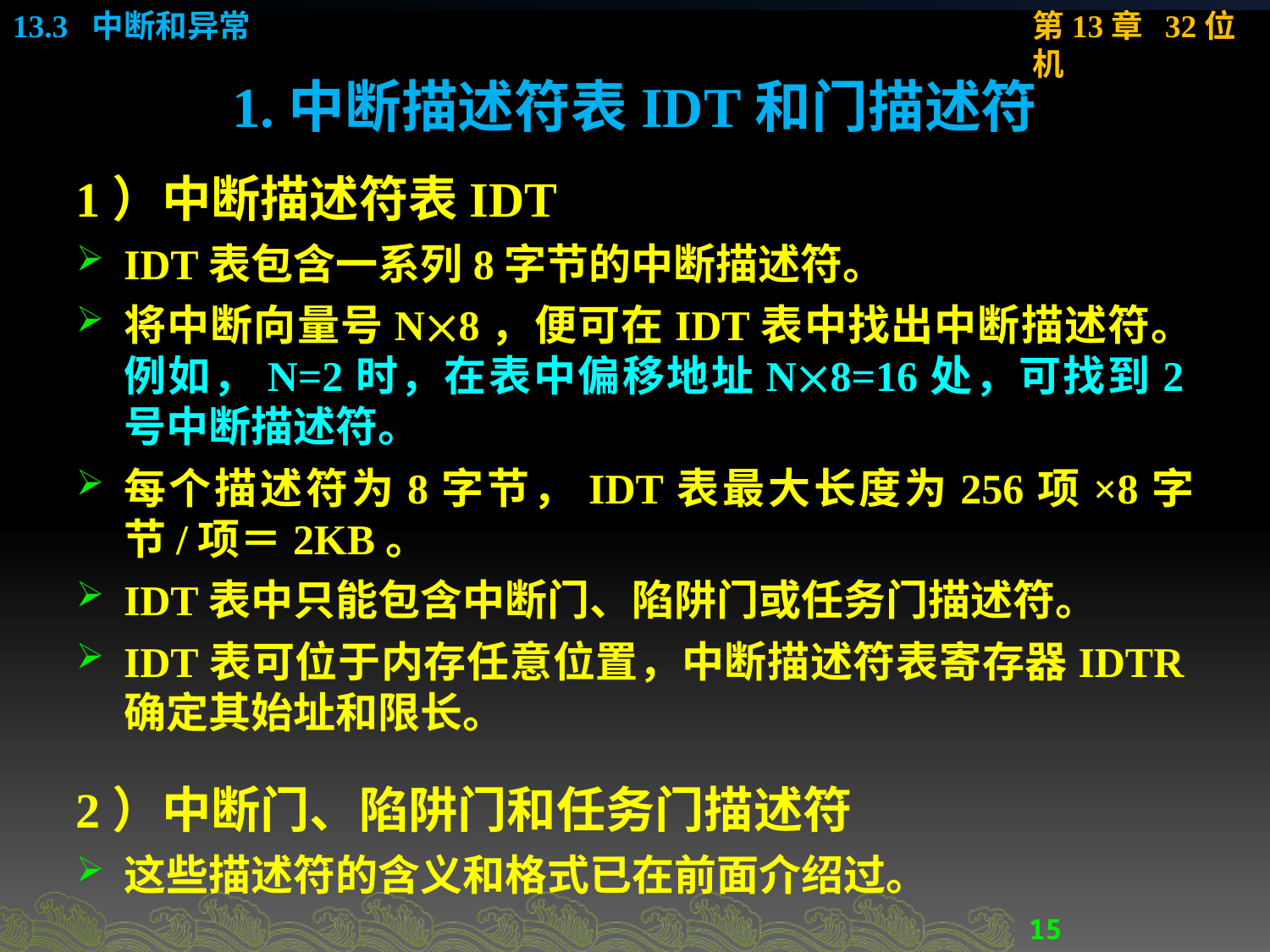

# 1.中断描述符表IDT和门描述符
1）中断描述符表IDT
IDT表包含一系列8字节的中断描述符。
将中断向量号N×8，便可在IDT表中找出中断描述符。例如，N=2时，在表中偏移地址N×8=16处，可找到2号中断描述符。
每个描述符为8字节，IDT表最大长度为256项×8字节/项＝2KB。
IDT表中只能包含中断门、陷阱门或任务门描述符。
IDT表可位于内存任意位置，中断描述符表寄存器IDTR确定其始址和限长。
2）中断门、陷阱门和任务门描述符
这些描述符的含义和格式已在前面介绍过。